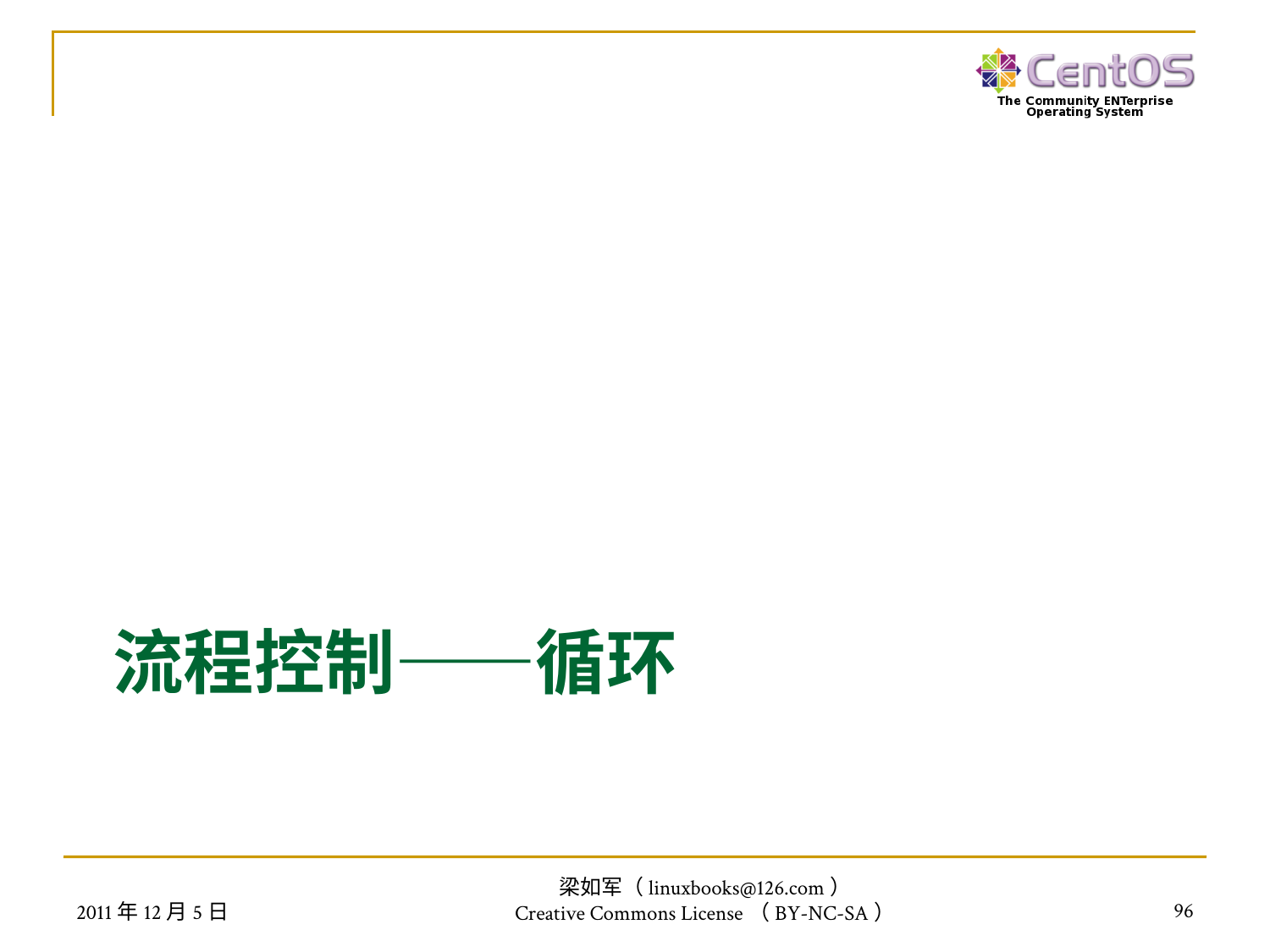

# 流程控制——循环
2011年12月5日
96
梁如军（linuxbooks@126.com）
Creative Commons License（BY-NC-SA）